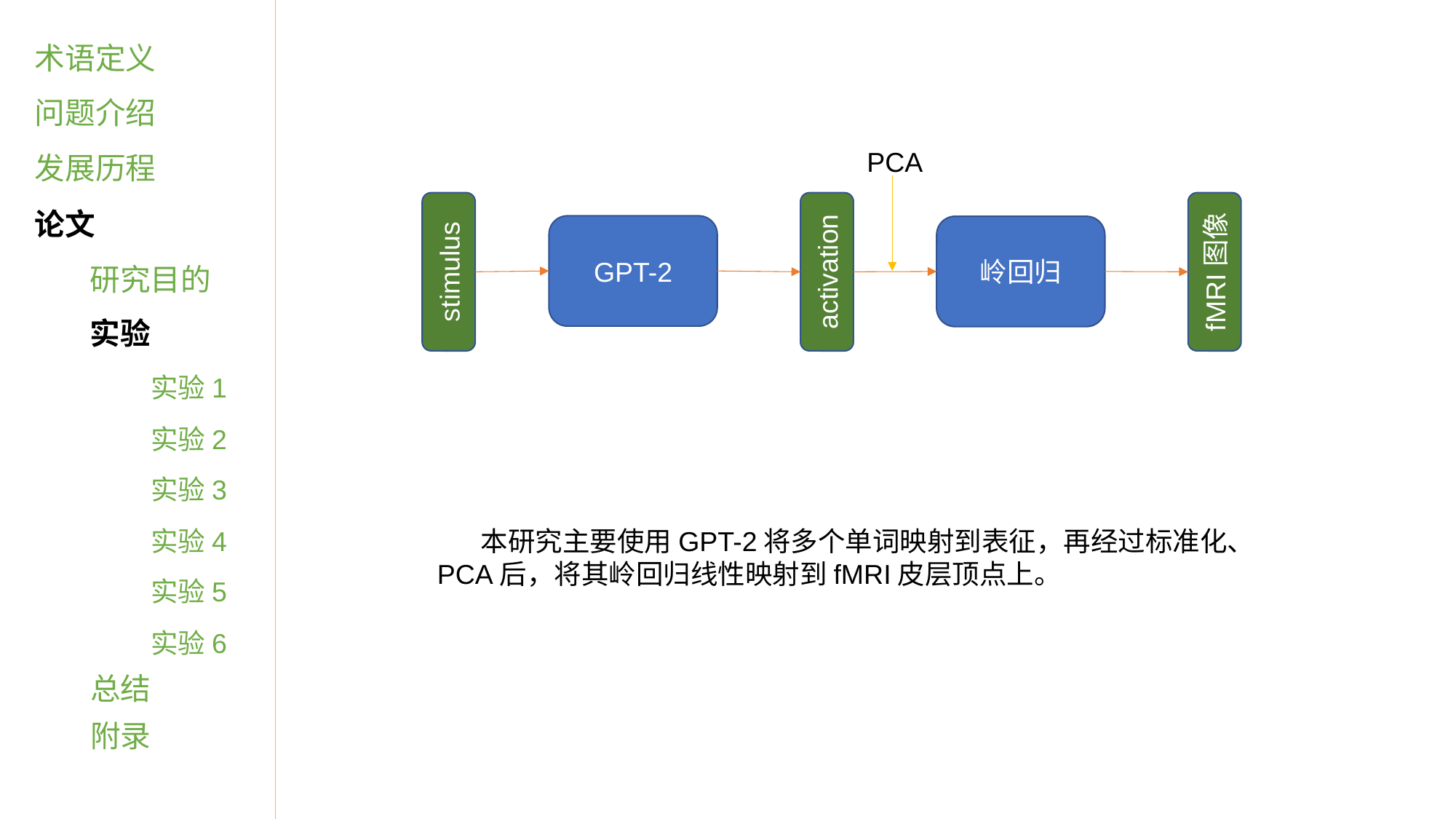

术语定义
问题介绍
PCA
发展历程
论文
GPT-2
岭回归
stimulus
activation
fMRI图像
研究目的
实验
实验1
实验2
实验3
实验4
      本研究主要使用GPT-2将多个单词映射到表征，再经过标准化、PCA后，将其岭回归线性映射到fMRI皮层顶点上。
实验5
实验6
总结
附录